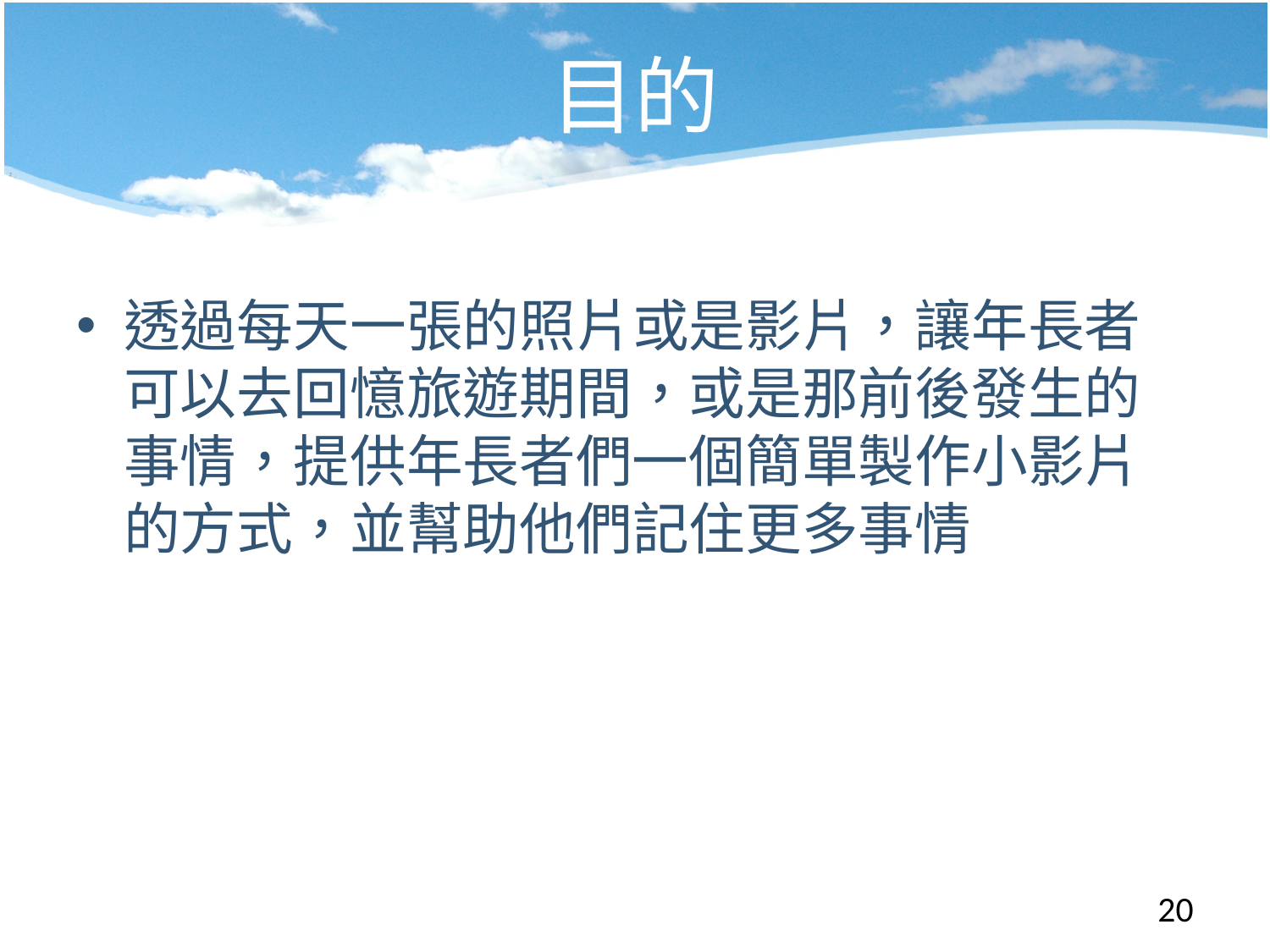

# 目的
透過每天一張的照片或是影片，讓年長者可以去回憶旅遊期間，或是那前後發生的事情，提供年長者們一個簡單製作小影片的方式，並幫助他們記住更多事情

20